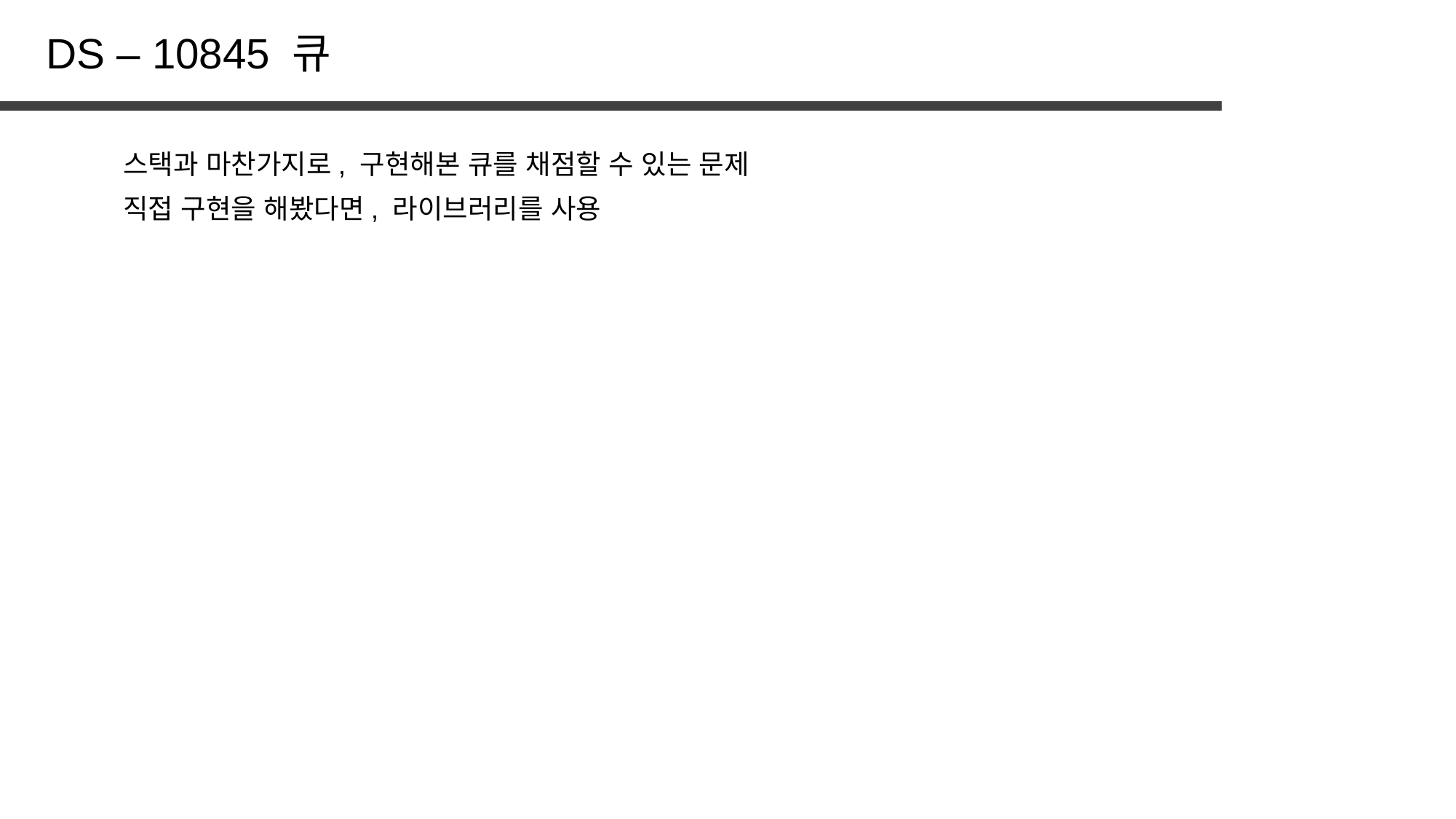

DS – 10845 큐
스택과 마찬가지로, 구현해본 큐를 채점할 수 있는 문제
직접 구현을 해봤다면, 라이브러리를 사용